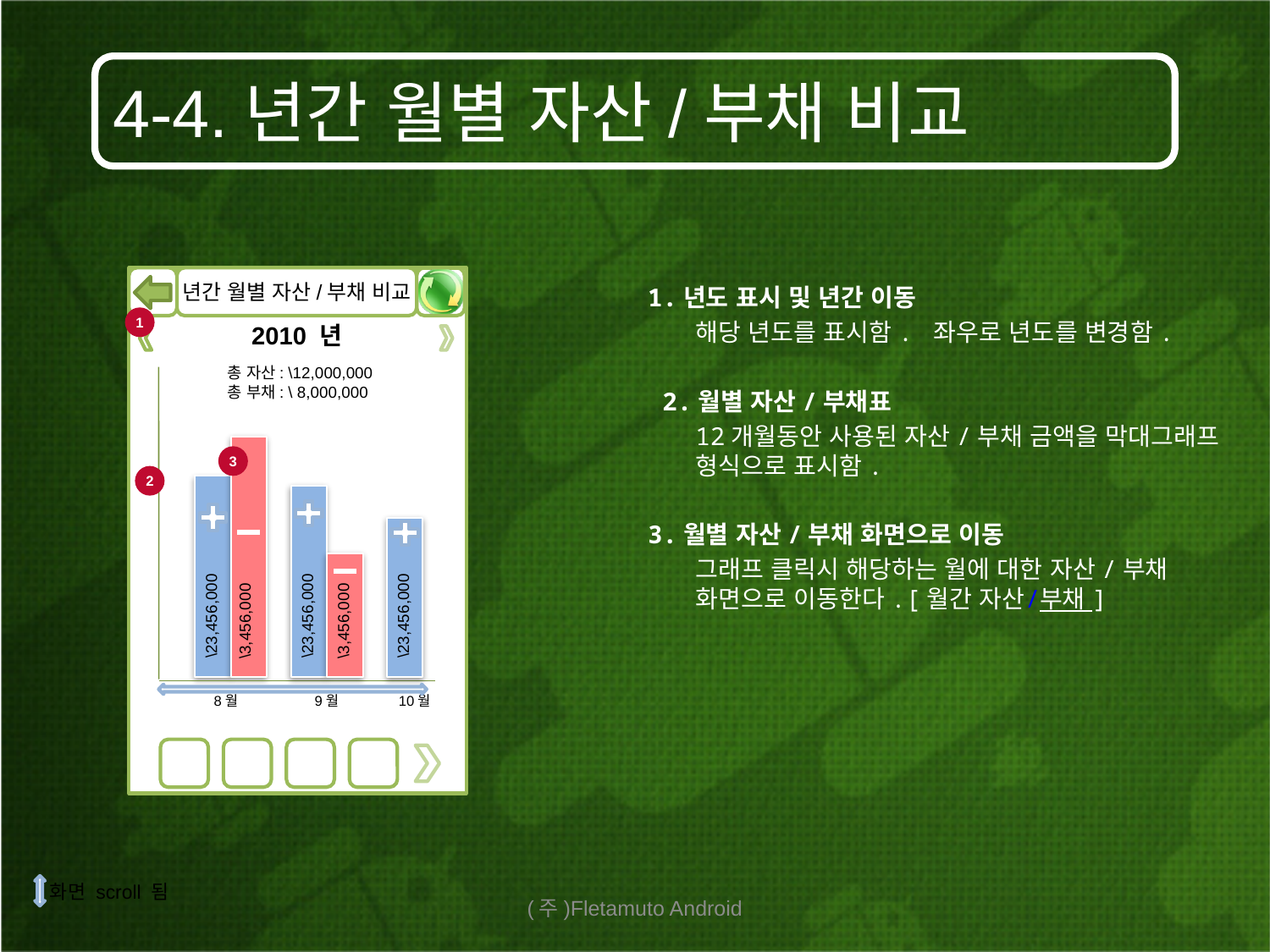

4-4.년간 월별 자산/부채 비교

년간 월별 자산/부채 비교

1.년도 표시 및 년간 이동
	해당 년도를 표시함. 좌우로 년도를 변경함.

 2.월별 자산/부채표
	12개월동안 사용된 자산/부채 금액을 막대그래프 형식으로 표시함.

3.월별 자산/부채 화면으로 이동
	그래프 클릭시 해당하는 월에 대한 자산/부채 화면으로 이동한다.[월간 자산/부채 ]

1
2010 년

총 자산: \12,000,000
총 부채: \ 8,000,000

3
2

\23,456,000
\23,456,000
\23,456,000
\3,456,000
\3,456,000
9월
10월
8월

화면 scroll 됨

(주)Fletamuto Android